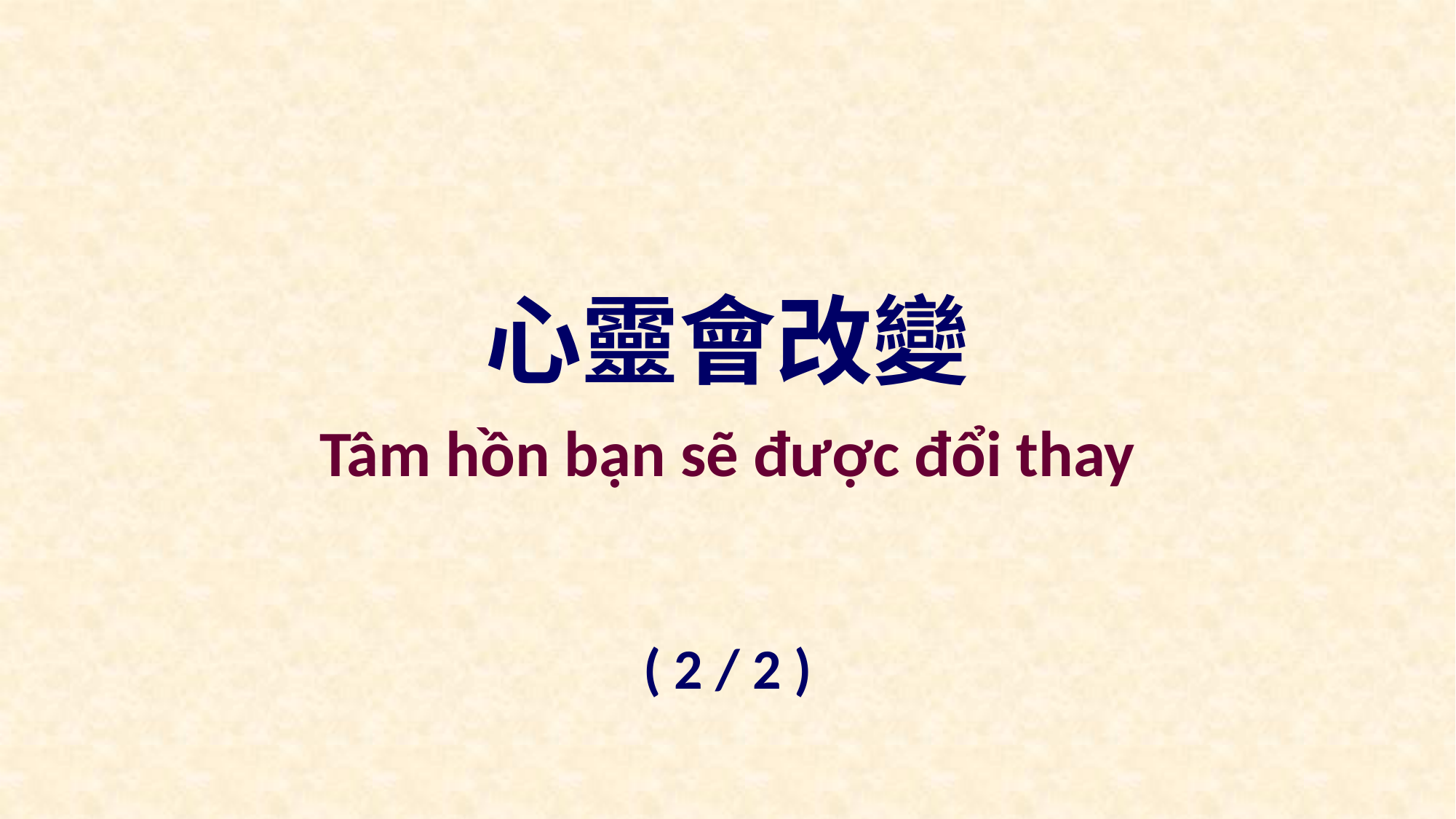

心靈會改變
Tâm hồn bạn sẽ được đổi thay
( 2 / 2 )